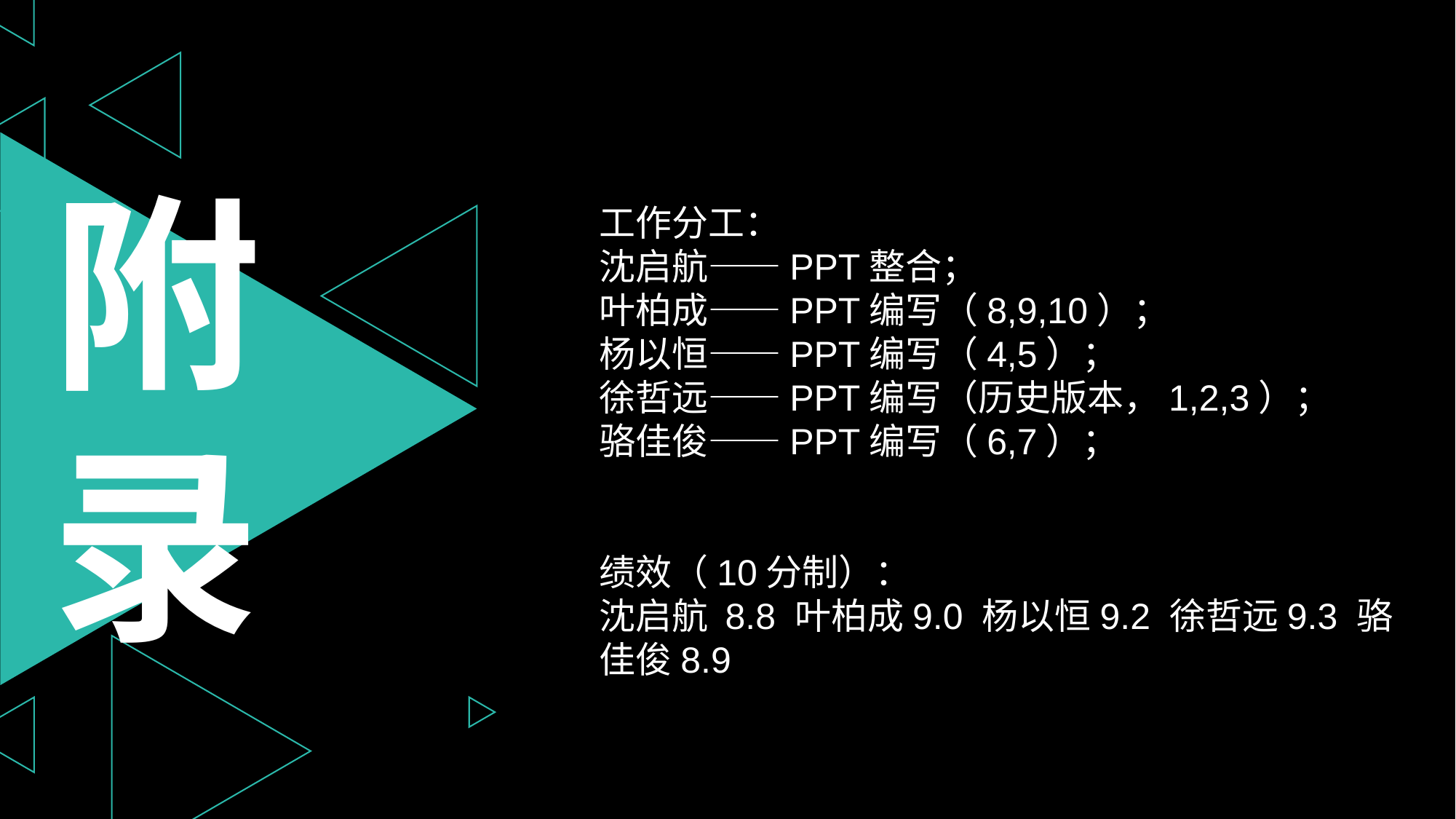

附录
工作分工：
沈启航——PPT整合；
叶柏成——PPT编写（8,9,10）；
杨以恒——PPT编写（4,5）；
徐哲远——PPT编写（历史版本，1,2,3）；
骆佳俊——PPT编写（6,7）；

绩效（10分制）：
沈启航 8.8 叶柏成9.0 杨以恒9.2 徐哲远9.3 骆佳俊8.9